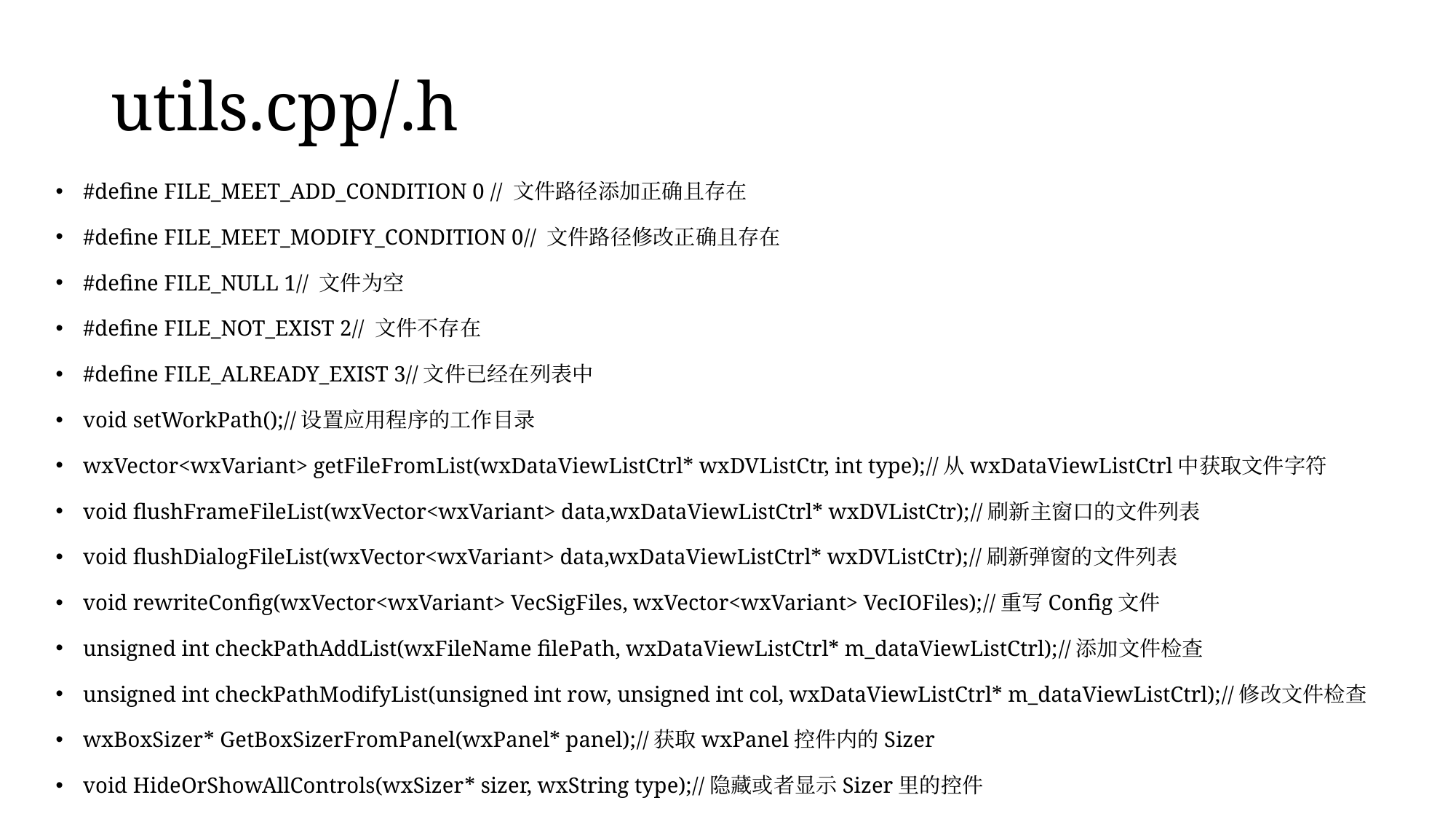

# utils.cpp/.h
#define FILE_MEET_ADD_CONDITION 0 // 文件路径添加正确且存在
#define FILE_MEET_MODIFY_CONDITION 0// 文件路径修改正确且存在
#define FILE_NULL 1// 文件为空
#define FILE_NOT_EXIST 2// 文件不存在
#define FILE_ALREADY_EXIST 3//文件已经在列表中
void setWorkPath();//设置应用程序的工作目录
wxVector<wxVariant> getFileFromList(wxDataViewListCtrl* wxDVListCtr, int type);//从wxDataViewListCtrl中获取文件字符
void flushFrameFileList(wxVector<wxVariant> data,wxDataViewListCtrl* wxDVListCtr);//刷新主窗口的文件列表
void flushDialogFileList(wxVector<wxVariant> data,wxDataViewListCtrl* wxDVListCtr);//刷新弹窗的文件列表
void rewriteConfig(wxVector<wxVariant> VecSigFiles, wxVector<wxVariant> VecIOFiles);//重写Config文件
unsigned int checkPathAddList(wxFileName filePath, wxDataViewListCtrl* m_dataViewListCtrl);//添加文件检查
unsigned int checkPathModifyList(unsigned int row, unsigned int col, wxDataViewListCtrl* m_dataViewListCtrl);//修改文件检查
wxBoxSizer* GetBoxSizerFromPanel(wxPanel* panel);//获取wxPanel控件内的Sizer
void HideOrShowAllControls(wxSizer* sizer, wxString type);//隐藏或者显示Sizer里的控件